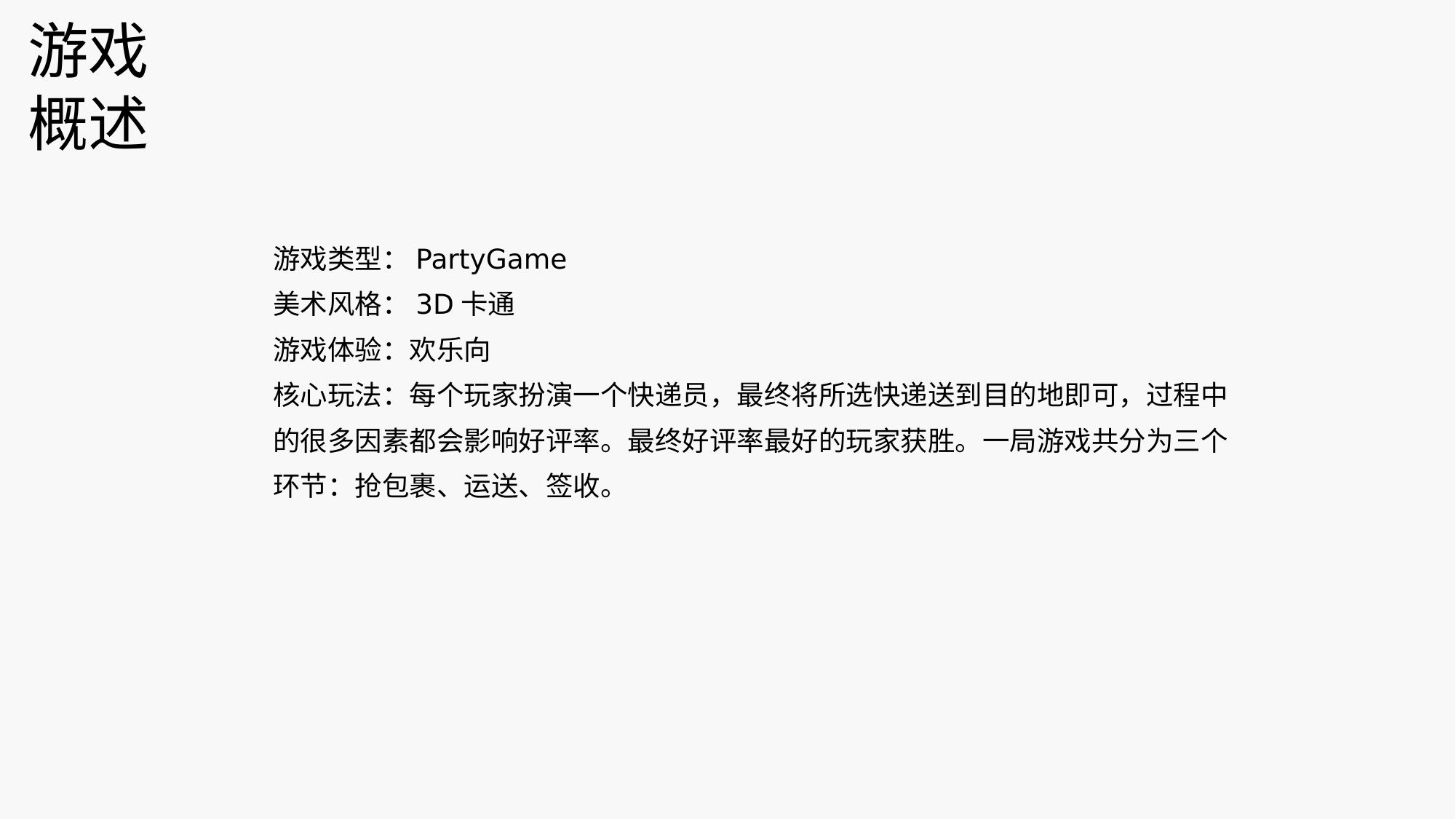

游戏概述
游戏类型：PartyGame
美术风格：3D卡通
游戏体验：欢乐向
核心玩法：每个玩家扮演一个快递员，最终将所选快递送到目的地即可，过程中的很多因素都会影响好评率。最终好评率最好的玩家获胜。一局游戏共分为三个环节：抢包裹、运送、签收。